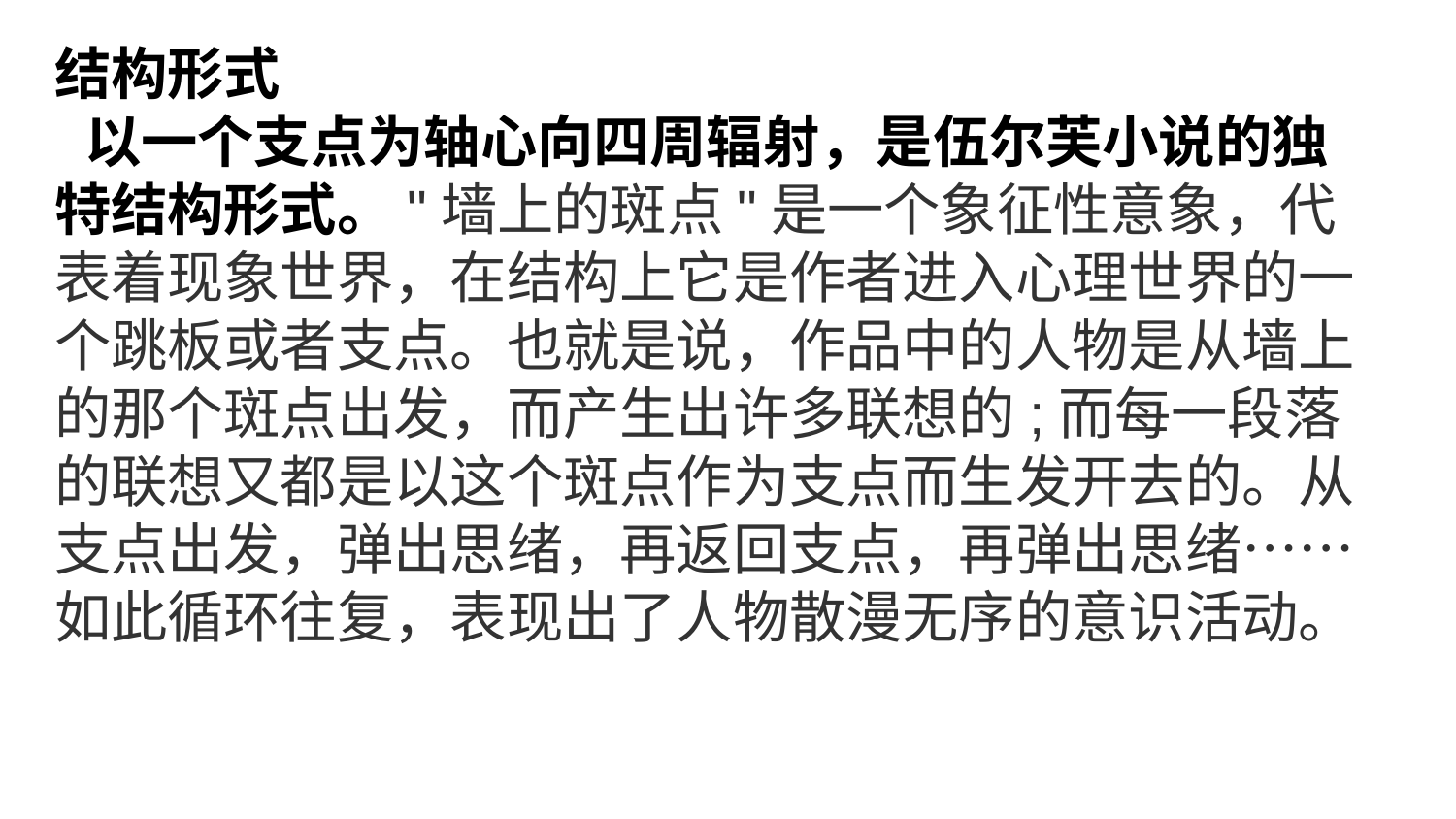

结构形式以一个支点为轴心向四周辐射，是伍尔芙小说的独特结构形式。"墙上的斑点"是一个象征性意象，代表着现象世界，在结构上它是作者进入心理世界的一个跳板或者支点。也就是说，作品中的人物是从墙上的那个斑点出发，而产生出许多联想的;而每一段落的联想又都是以这个斑点作为支点而生发开去的。从支点出发，弹出思绪，再返回支点，再弹出思绪……如此循环往复，表现出了人物散漫无序的意识活动。